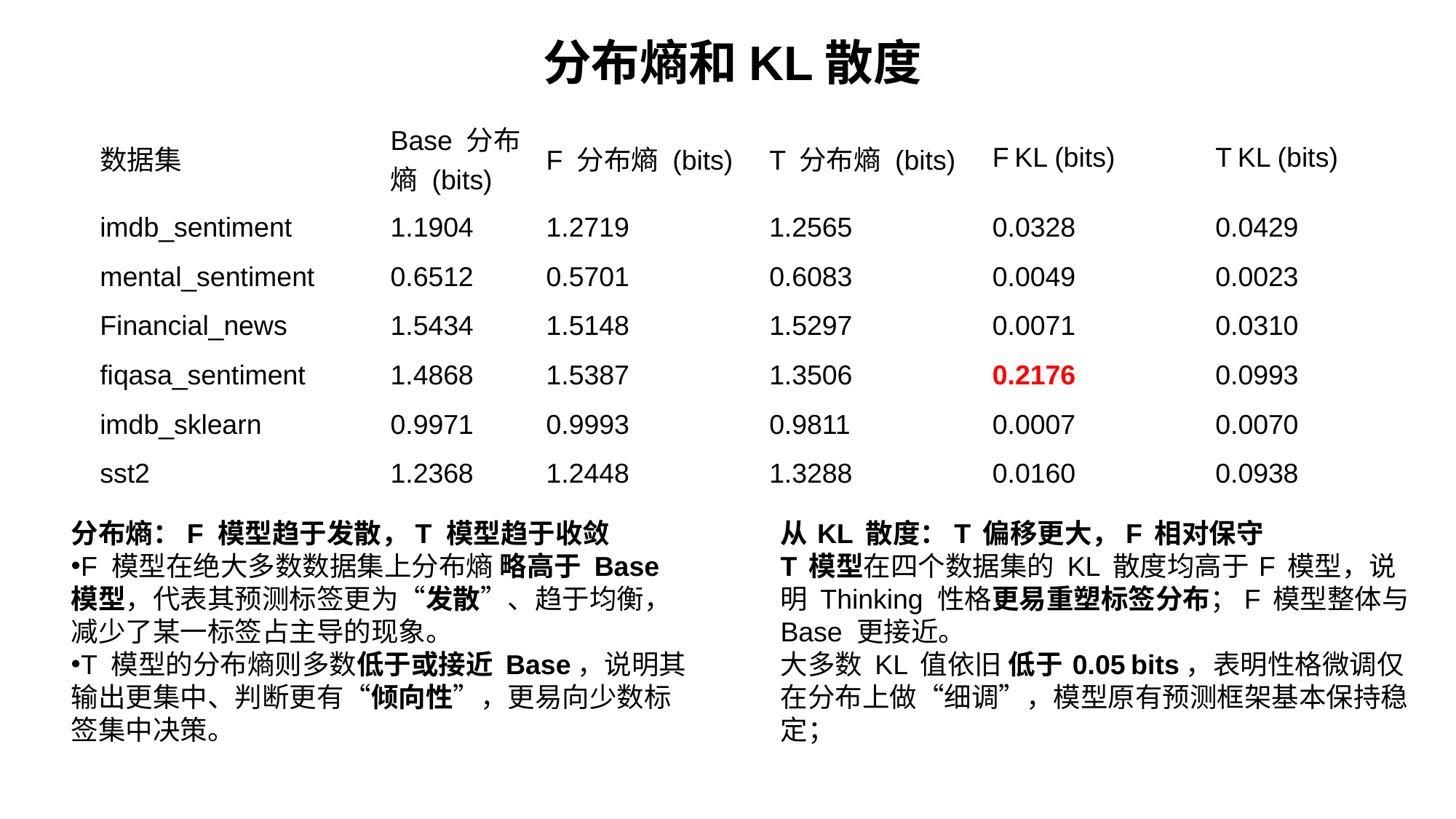

分布熵和KL散度
| 数据集 | Base 分布熵 (bits) | F 分布熵 (bits) | T 分布熵 (bits) | F KL (bits) | T KL (bits) |
| --- | --- | --- | --- | --- | --- |
| imdb\_sentiment | 1.1904 | 1.2719 | 1.2565 | 0.0328 | 0.0429 |
| mental\_sentiment | 0.6512 | 0.5701 | 0.6083 | 0.0049 | 0.0023 |
| Financial\_news | 1.5434 | 1.5148 | 1.5297 | 0.0071 | 0.0310 |
| fiqasa\_sentiment | 1.4868 | 1.5387 | 1.3506 | 0.2176 | 0.0993 |
| imdb\_sklearn | 0.9971 | 0.9993 | 0.9811 | 0.0007 | 0.0070 |
| sst2 | 1.2368 | 1.2448 | 1.3288 | 0.0160 | 0.0938 |
分布熵：F 模型趋于发散，T 模型趋于收敛
F 模型在绝大多数数据集上分布熵 略高于 Base 模型，代表其预测标签更为“发散”、趋于均衡，减少了某一标签占主导的现象。
T 模型的分布熵则多数低于或接近 Base，说明其输出更集中、判断更有“倾向性”，更易向少数标签集中决策。
从 KL 散度：T 偏移更大，F 相对保守
T 模型在四个数据集的 KL 散度均高于 F 模型，说明 Thinking 性格更易重塑标签分布；F 模型整体与 Base 更接近。
大多数 KL 值依旧 低于 0.05 bits，表明性格微调仅在分布上做“细调”，模型原有预测框架基本保持稳定；